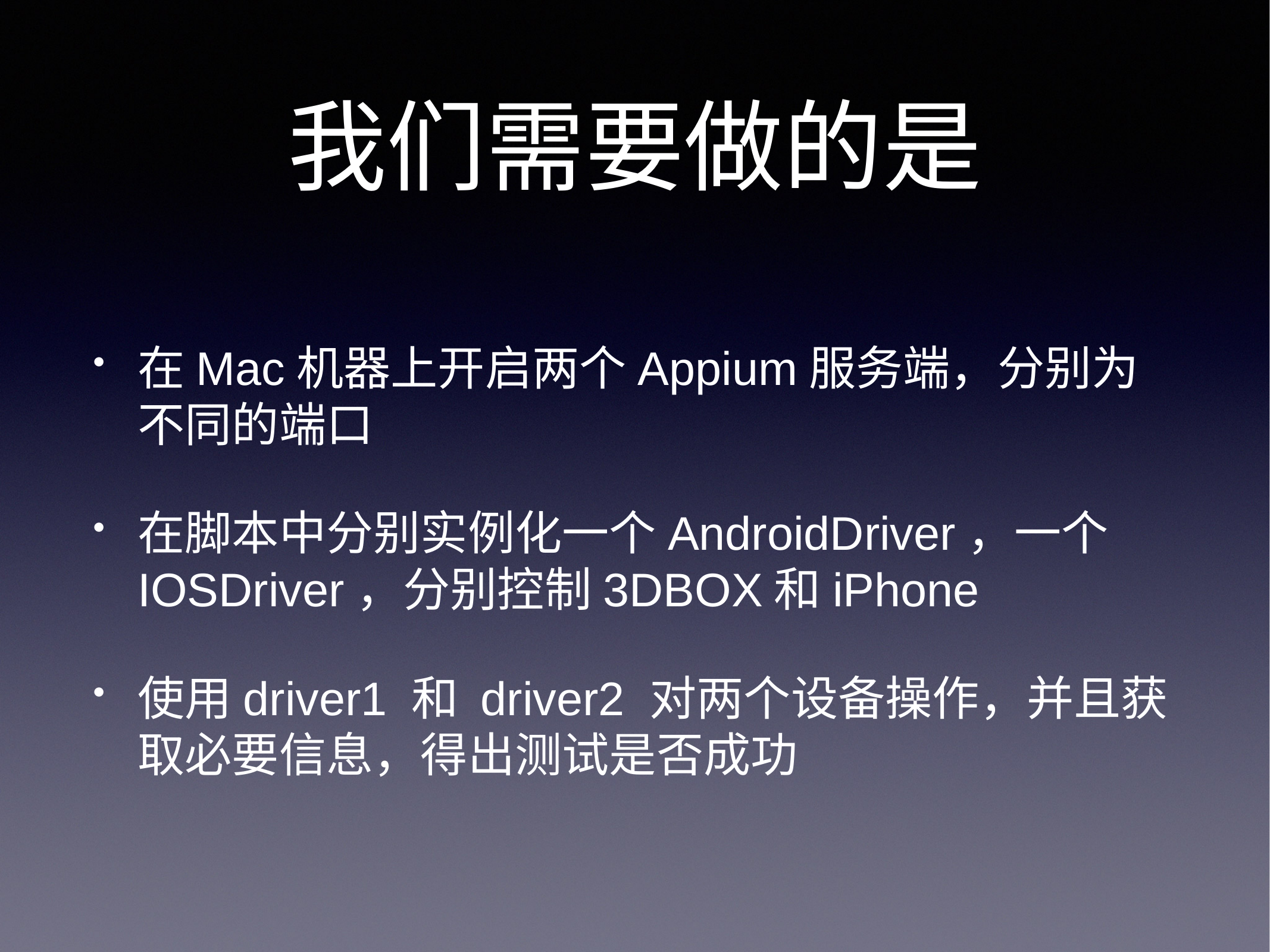

# 我们需要做的是
在Mac机器上开启两个Appium服务端，分别为不同的端口
在脚本中分别实例化一个AndroidDriver，一个IOSDriver，分别控制3DBOX和iPhone
使用driver1 和 driver2 对两个设备操作，并且获取必要信息，得出测试是否成功